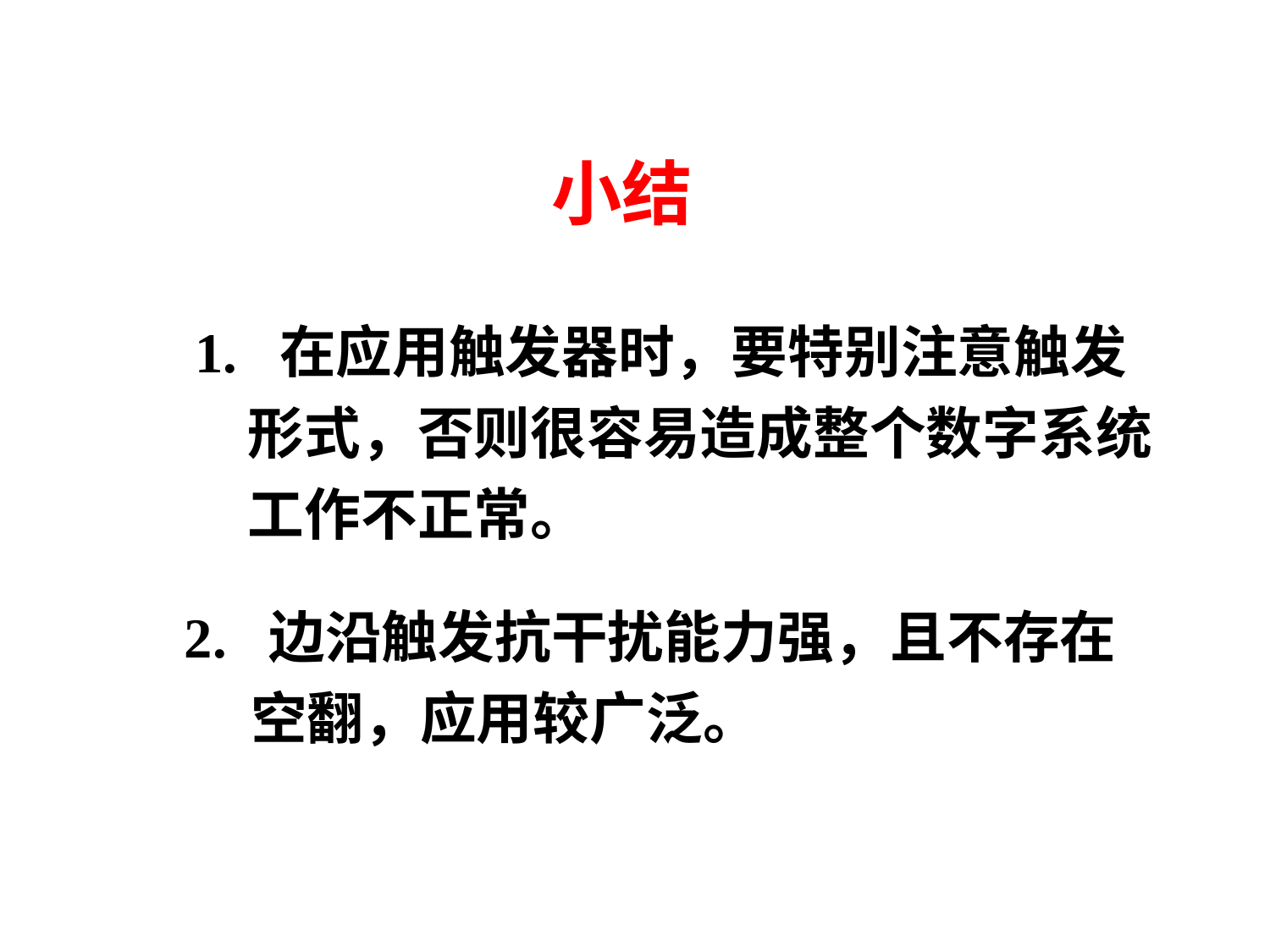

小结
1.  在应用触发器时，要特别注意触发形式，否则很容易造成整个数字系统工作不正常。
2.  边沿触发抗干扰能力强，且不存在空翻，应用较广泛。